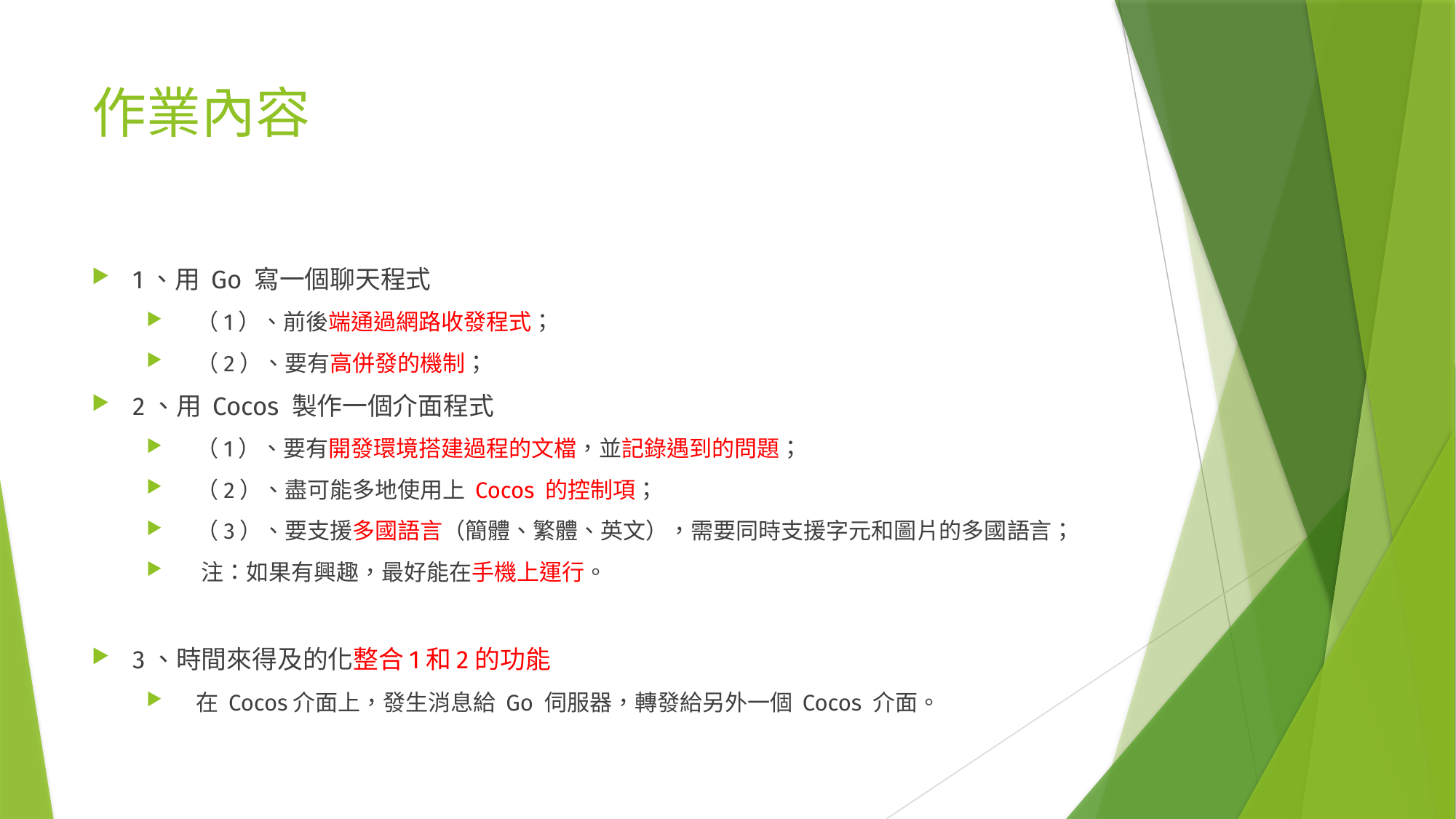

# 作業內容
1、用 Go 寫一個聊天程式
  （1）、前後端通過網路收發程式；
  （2）、要有高併發的機制；
2、用 Cocos 製作一個介面程式
  （1）、要有開發環境搭建過程的文檔，並記錄遇到的問題；
  （2）、盡可能多地使用上 Cocos 的控制項；
  （3）、要支援多國語言（簡體、繁體、英文），需要同時支援字元和圖片的多國語言；
   注：如果有興趣，最好能在手機上運行。

3、時間來得及的化整合1和2的功能
  在 Cocos介面上，發生消息給 Go 伺服器，轉發給另外一個 Cocos 介面。